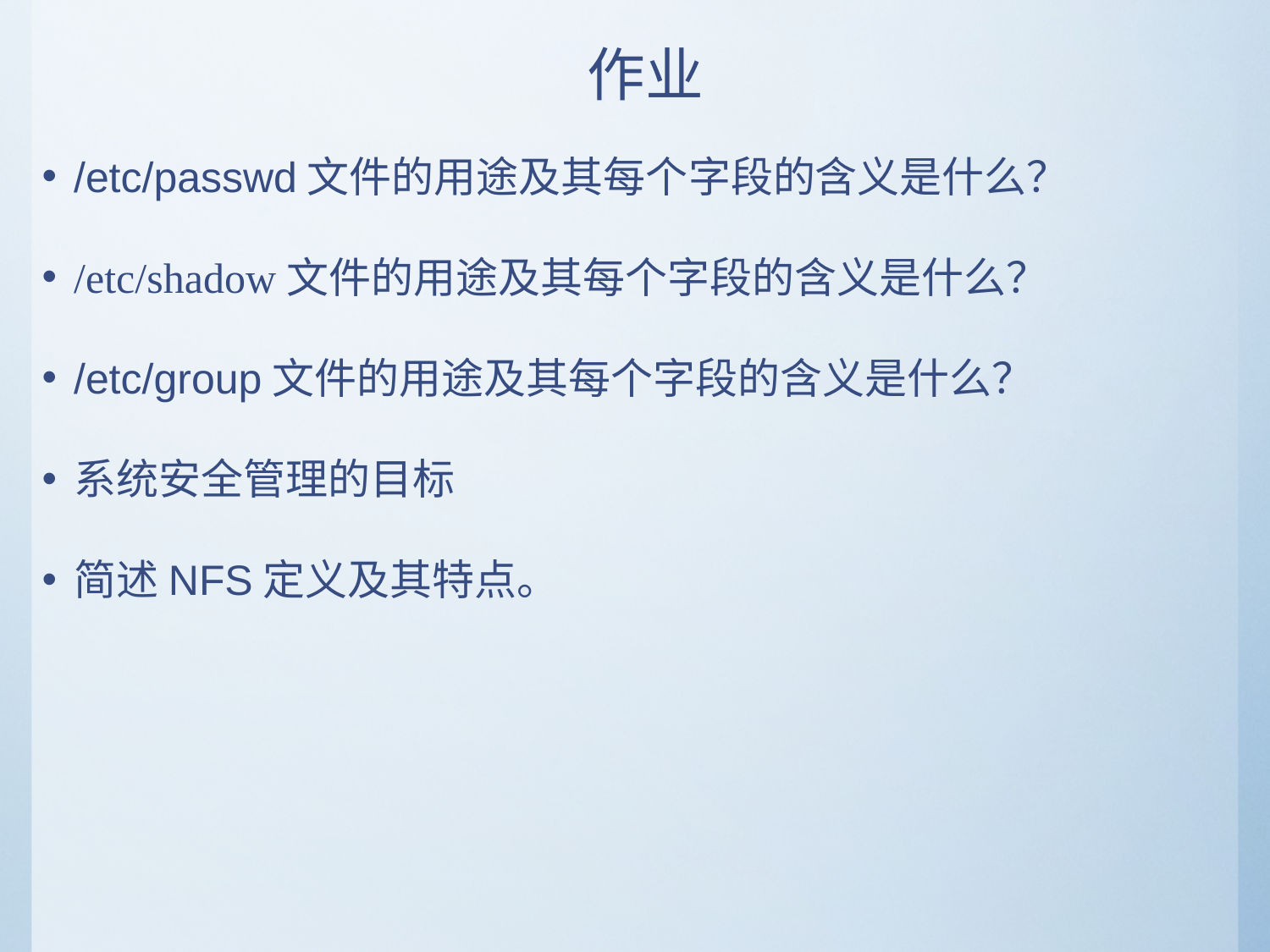

# 作业
/etc/passwd文件的用途及其每个字段的含义是什么？
/etc/shadow文件的用途及其每个字段的含义是什么？
/etc/group文件的用途及其每个字段的含义是什么？
系统安全管理的目标
简述NFS定义及其特点。